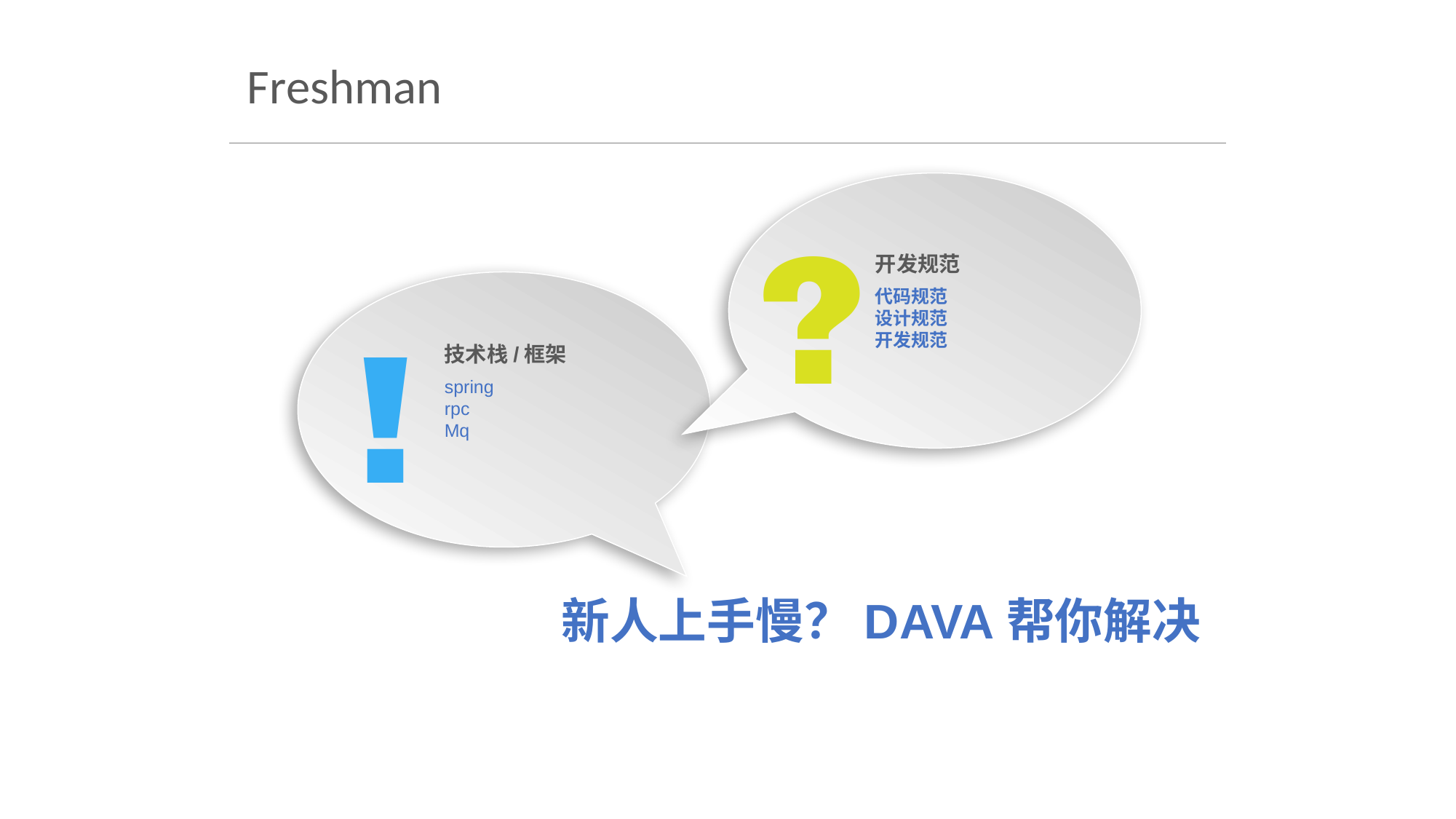

# Freshman

?
开发规范

代码规范
设计规范
开发规范

!
技术栈/框架
spring
rpc
Mq

新人上手慢？DAVA帮你解决